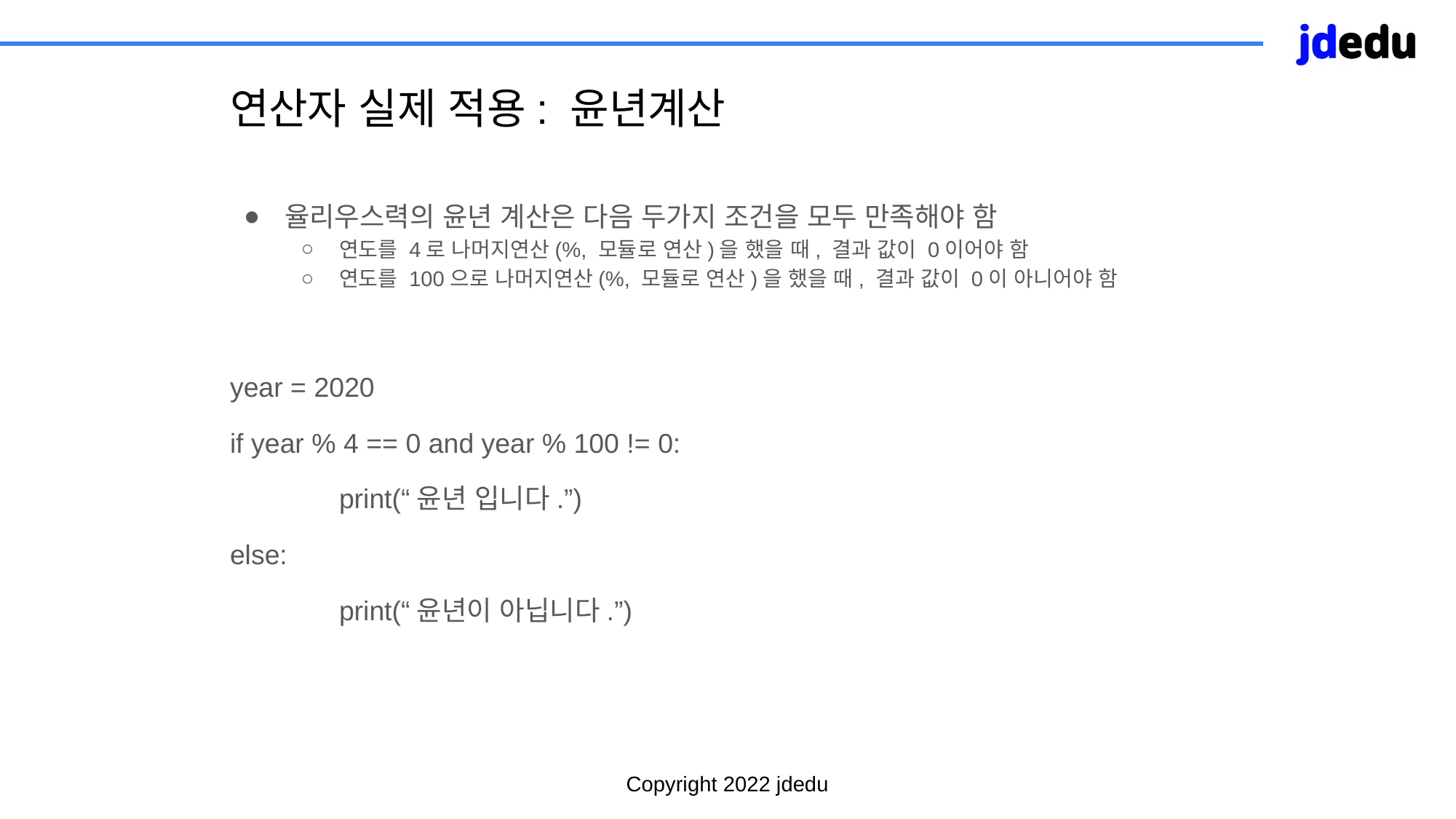

# 연산자 실제 적용: 윤년계산
율리우스력의 윤년 계산은 다음 두가지 조건을 모두 만족해야 함
연도를 4로 나머지연산(%, 모듈로 연산)을 했을 때, 결과 값이 0이어야 함
연도를 100으로 나머지연산(%, 모듈로 연산)을 했을 때, 결과 값이 0이 아니어야 함

year = 2020
if year % 4 == 0 and year % 100 != 0:
	print(“윤년 입니다.”)
else:
	print(“윤년이 아닙니다.”)